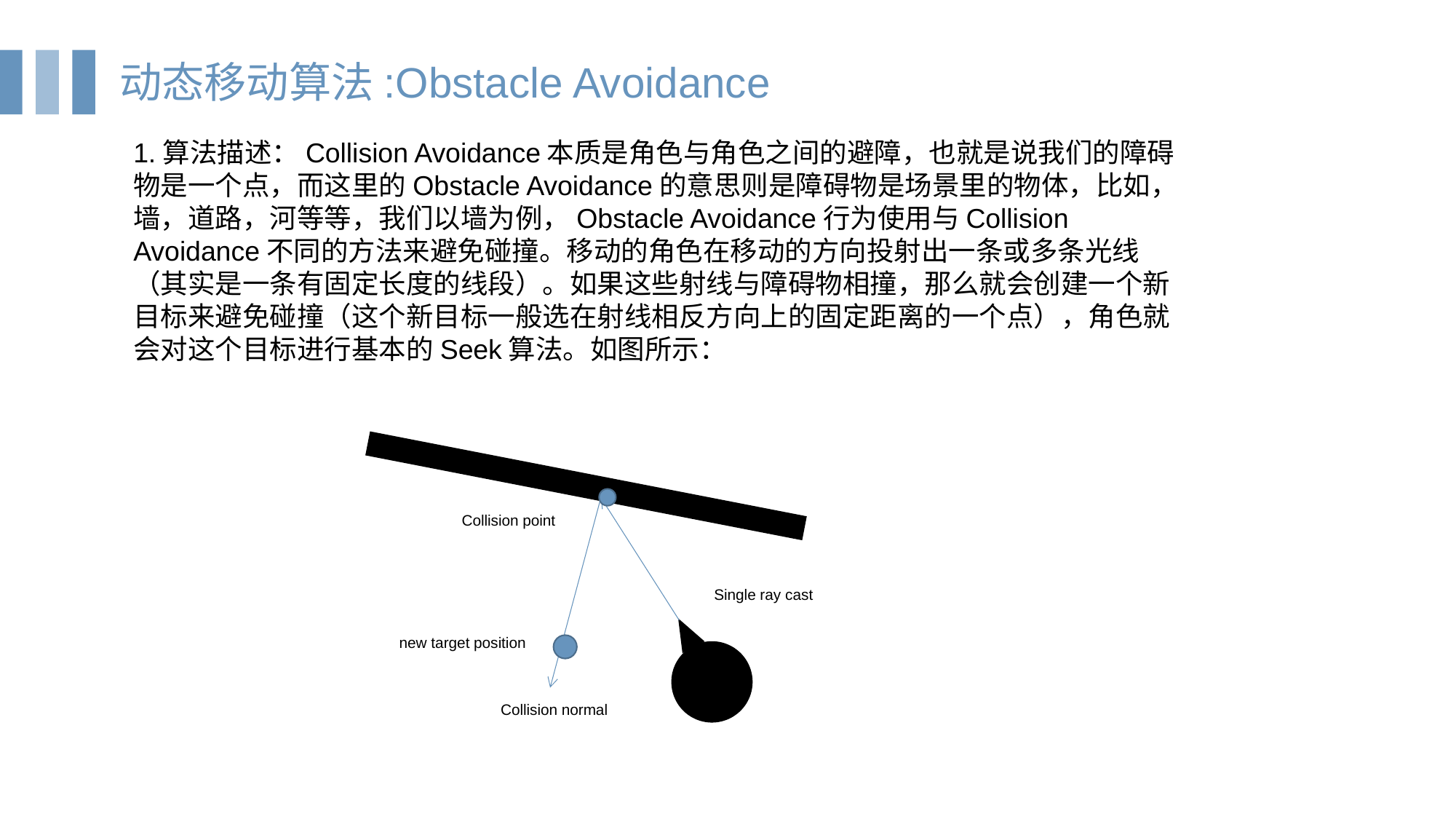

动态移动算法:Obstacle Avoidance

1.算法描述：Collision Avoidance本质是角色与角色之间的避障，也就是说我们的障碍物是一个点，而这里的Obstacle Avoidance的意思则是障碍物是场景里的物体，比如，墙，道路，河等等，我们以墙为例，Obstacle Avoidance行为使用与Collision Avoidance不同的方法来避免碰撞。移动的角色在移动的方向投射出一条或多条光线（其实是一条有固定长度的线段）。如果这些射线与障碍物相撞，那么就会创建一个新目标来避免碰撞（这个新目标一般选在射线相反方向上的固定距离的一个点），角色就会对这个目标进行基本的Seek算法。如图所示：

Add your  text here

lorem ipsum dolor sit amet, please add your text here, lorem ipsum dolor sit amet, please add your text here , lorem ipsum dolor sit amet, please add your text here

Collision point
Single ray cast

new target position

Collision normal